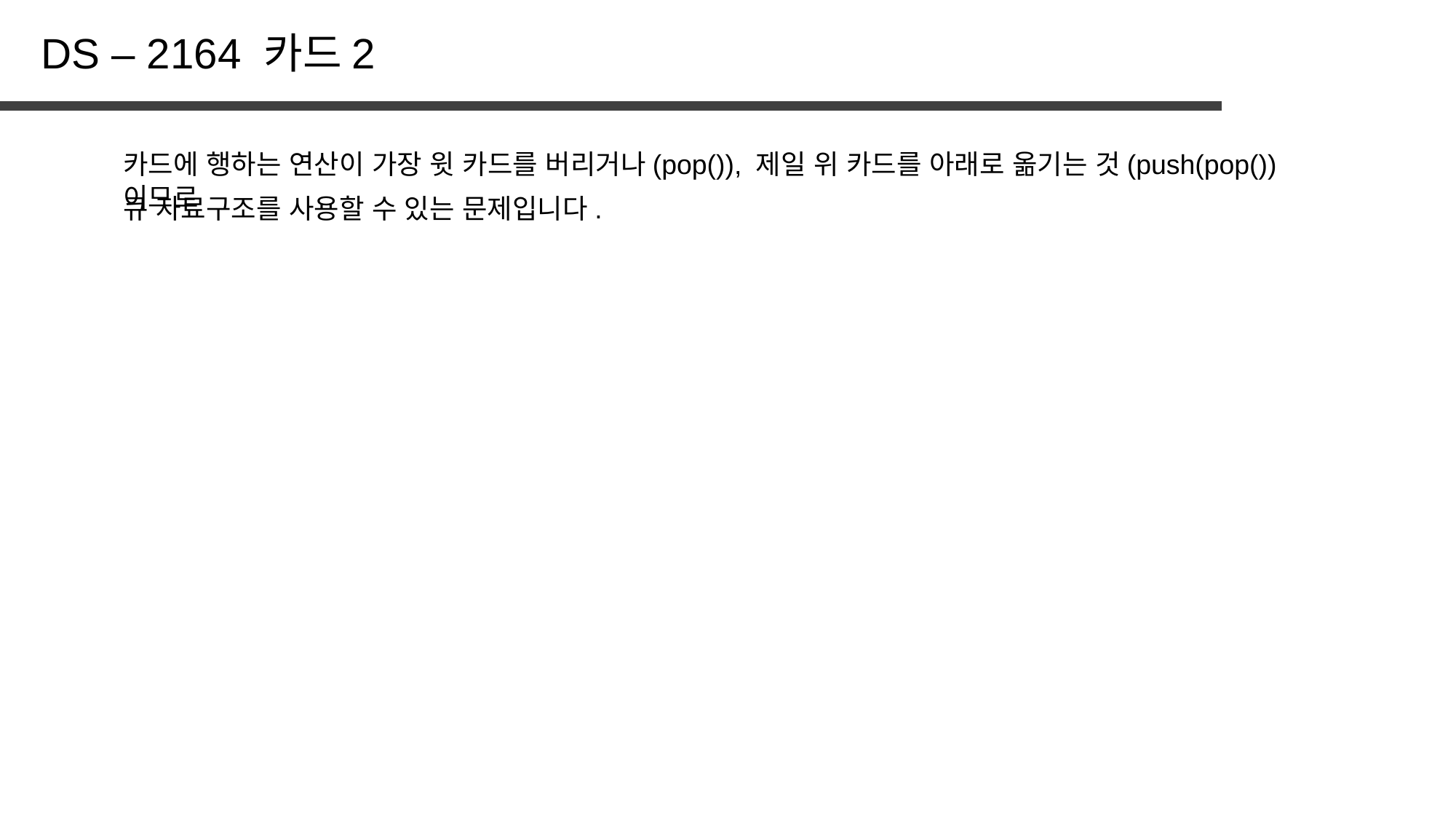

DS – 2164 카드2
카드에 행하는 연산이 가장 윗 카드를 버리거나(pop()), 제일 위 카드를 아래로 옮기는 것(push(pop()) 이므로
큐 자료구조를 사용할 수 있는 문제입니다.